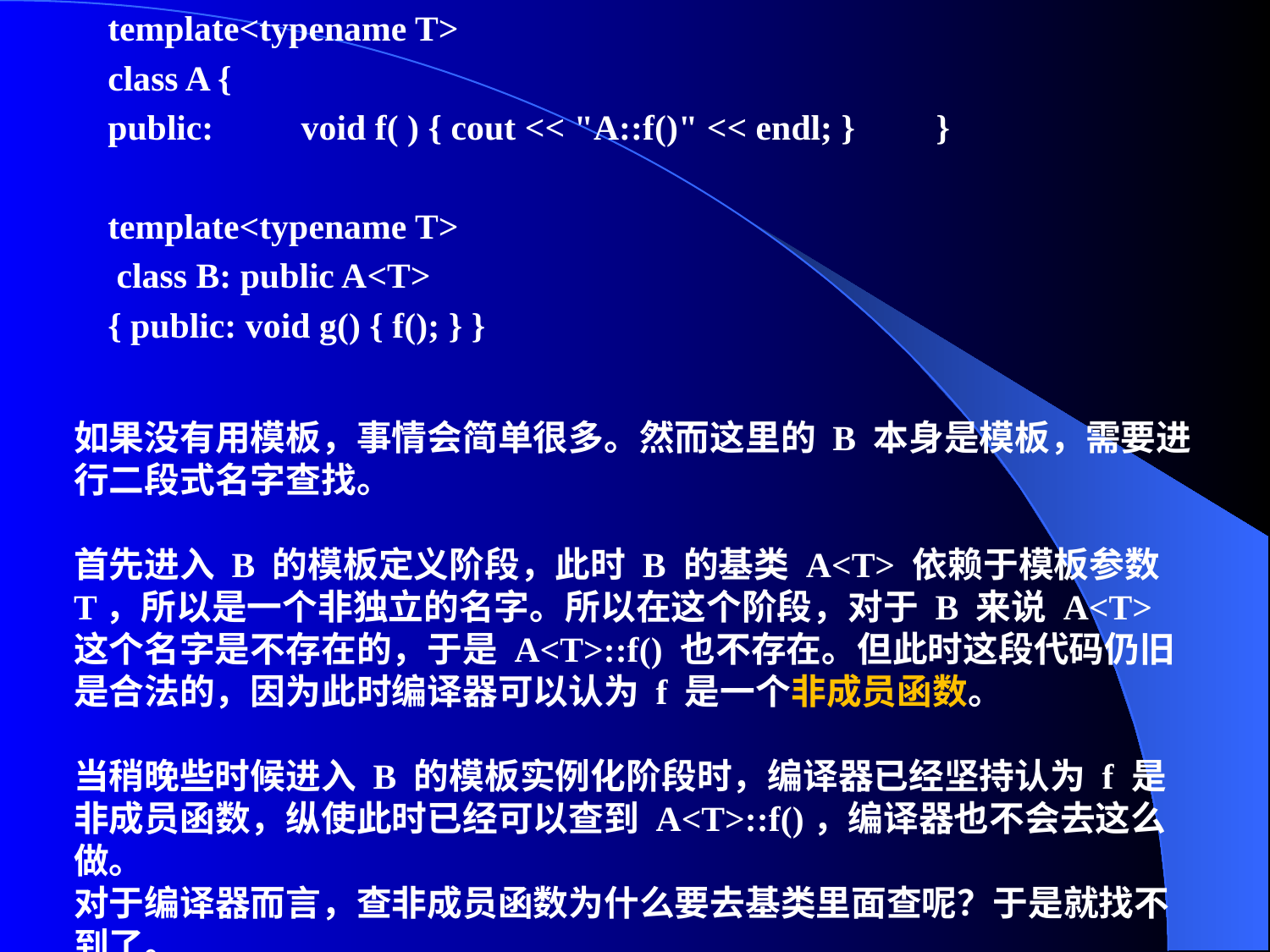

template<typename T>
class A {
public: 	void f( ) { cout << "A::f()" << endl; }  	}

template<typename T>
 class B: public A<T>
{ public: void g() { f(); } }
如果没有用模板，事情会简单很多。然而这里的 B 本身是模板，需要进行二段式名字查找。
首先进入 B 的模板定义阶段，此时 B 的基类 A<T> 依赖于模板参数 T，所以是一个非独立的名字。所以在这个阶段，对于 B 来说 A<T> 这个名字是不存在的，于是 A<T>::f() 也不存在。但此时这段代码仍旧是合法的，因为此时编译器可以认为 f 是一个非成员函数。
当稍晚些时候进入 B 的模板实例化阶段时，编译器已经坚持认为 f 是非成员函数，纵使此时已经可以查到 A<T>::f()，编译器也不会去这么做。
对于编译器而言，查非成员函数为什么要去基类里面查呢？于是就找不到了。